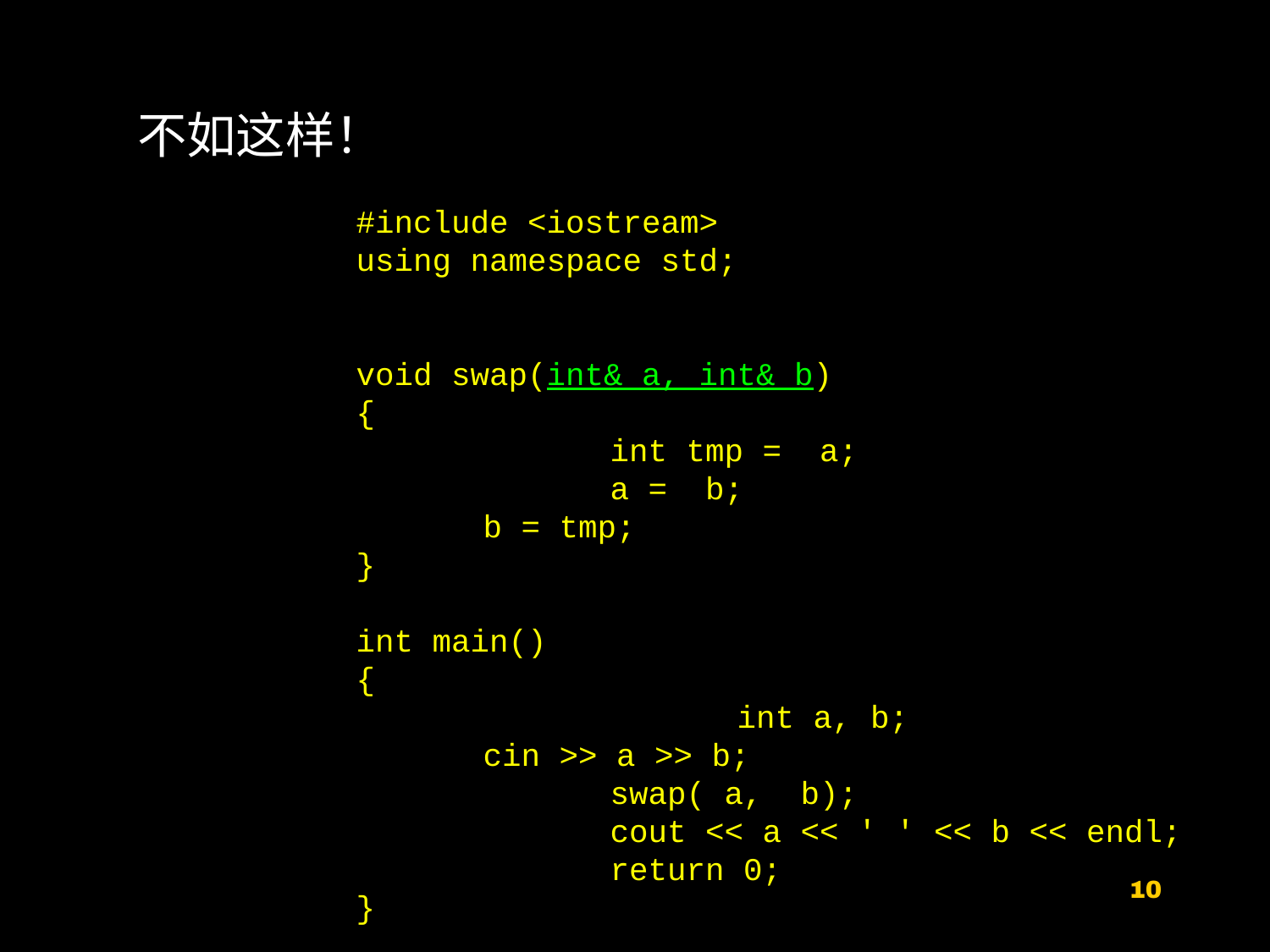

不如这样！
#include <iostream>
using namespace std;

void swap(int& a, int& b)
{
		int tmp =  a;
		a =  b;
    	b = tmp;
}

int main()
{
			int a, b;
    	cin >> a >> b;
	    	swap( a,  b);
	    	cout << a << ' ' << b << endl;
	    	return 0;
}
10